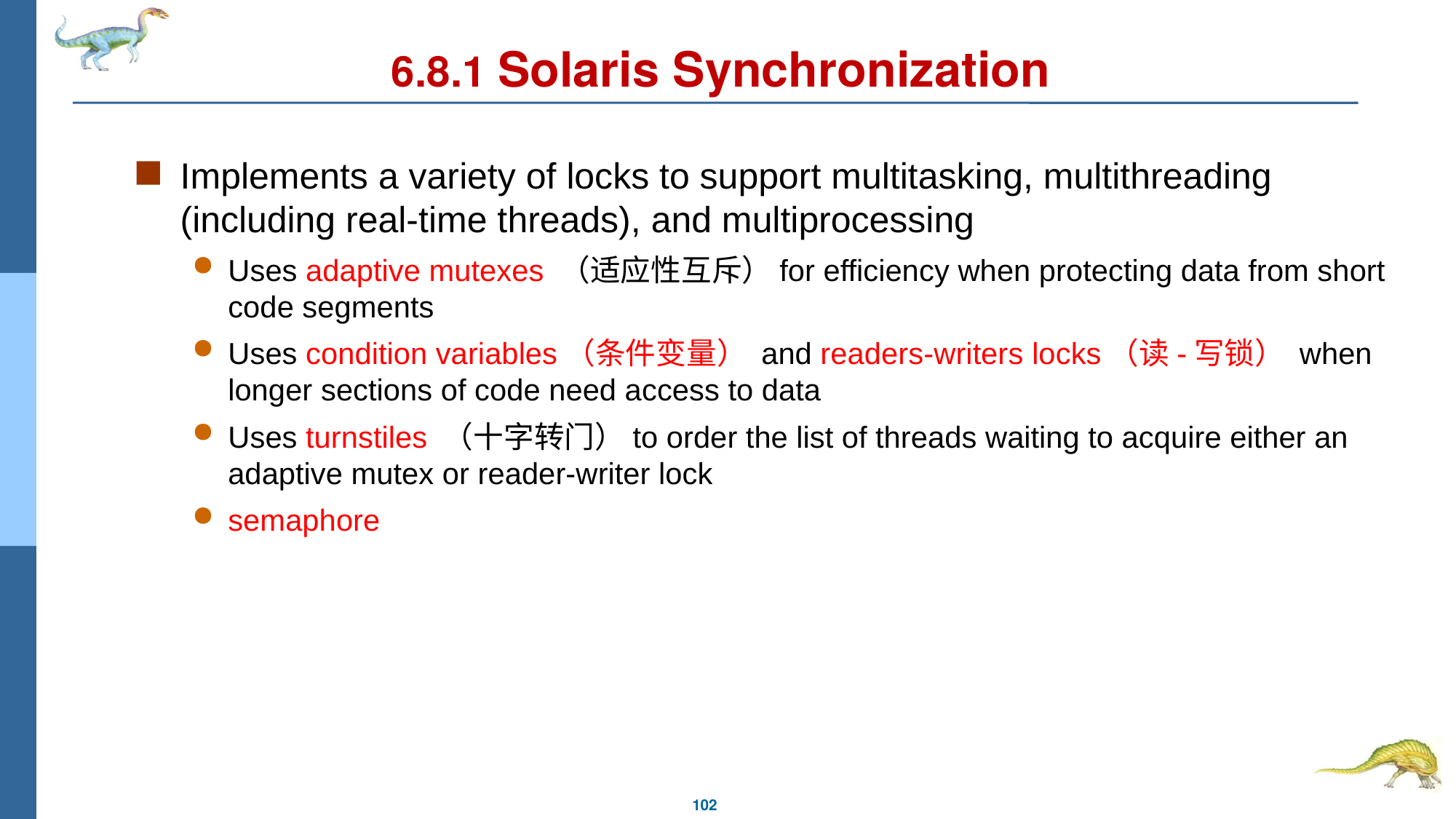

# 6.8.1 Solaris Synchronization
Implements a variety of locks to support multitasking, multithreading (including real-time threads), and multiprocessing
Uses adaptive mutexes （适应性互斥）for efficiency when protecting data from short code segments
Uses condition variables（条件变量） and readers-writers locks（读-写锁） when longer sections of code need access to data
Uses turnstiles （十字转门）to order the list of threads waiting to acquire either an adaptive mutex or reader-writer lock
semaphore